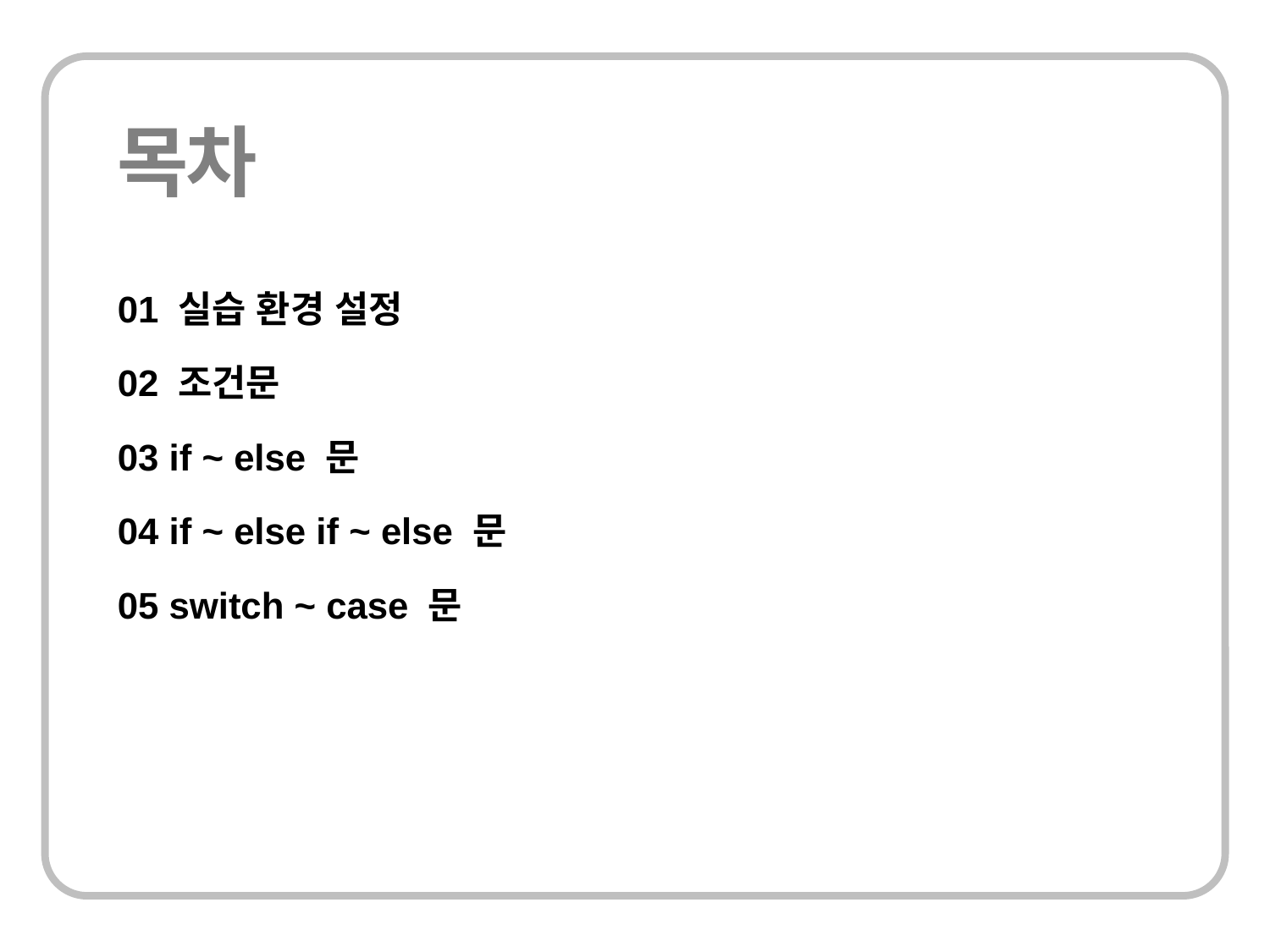

01 실습 환경 설정
02 조건문
03 if ~ else 문
04 if ~ else if ~ else 문
05 switch ~ case 문